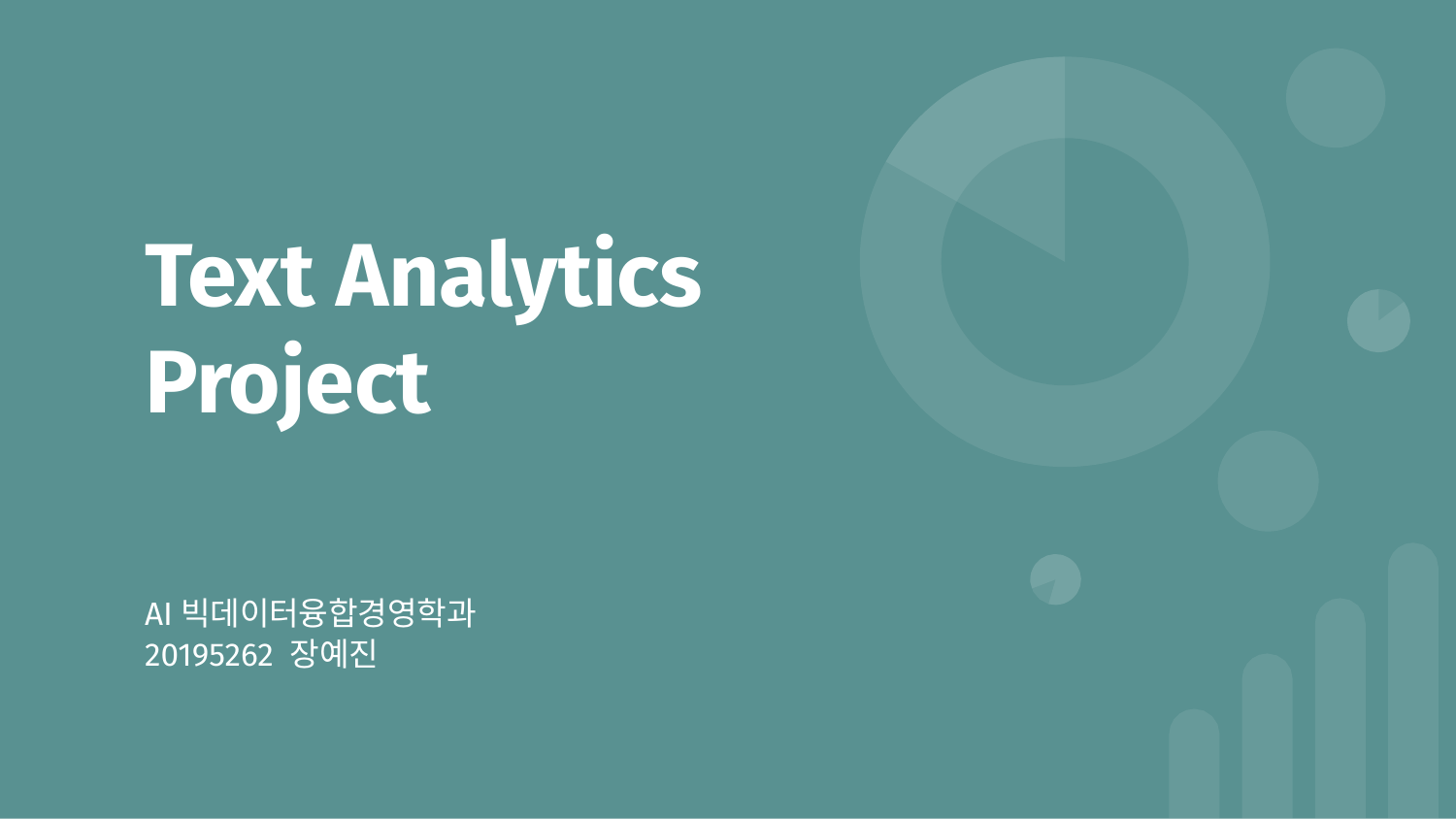

# Text Analytics Project
AI빅데이터융합경영학과
20195262 장예진